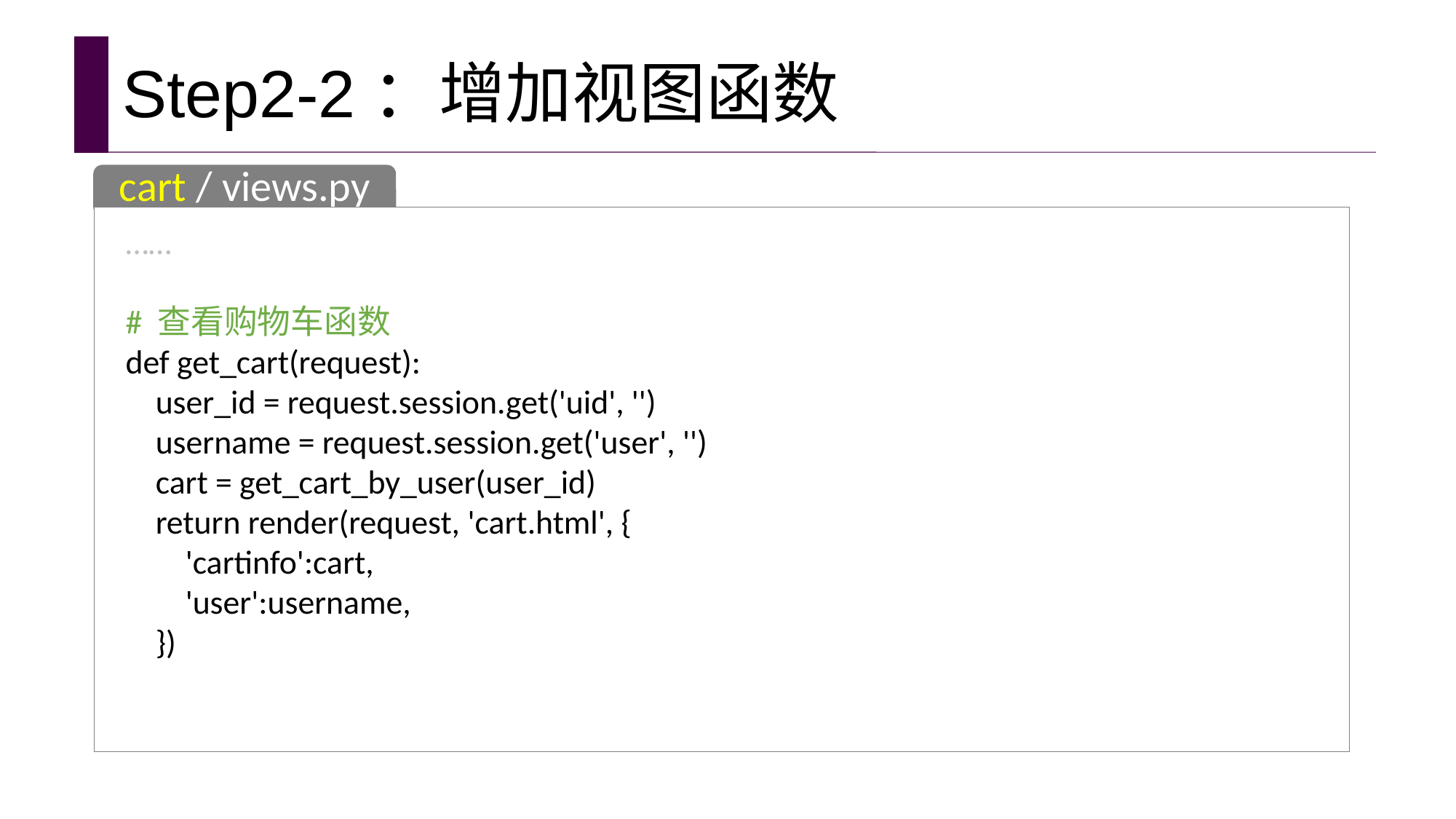

# Step2-2：增加视图函数
cart / views.py

……

# 查看购物车函数
def get_cart(request):
    user_id = request.session.get('uid', '')
    username = request.session.get('user', '')
    cart = get_cart_by_user(user_id)
    return render(request, 'cart.html', {
        'cartinfo':cart,
        'user':username,
    })